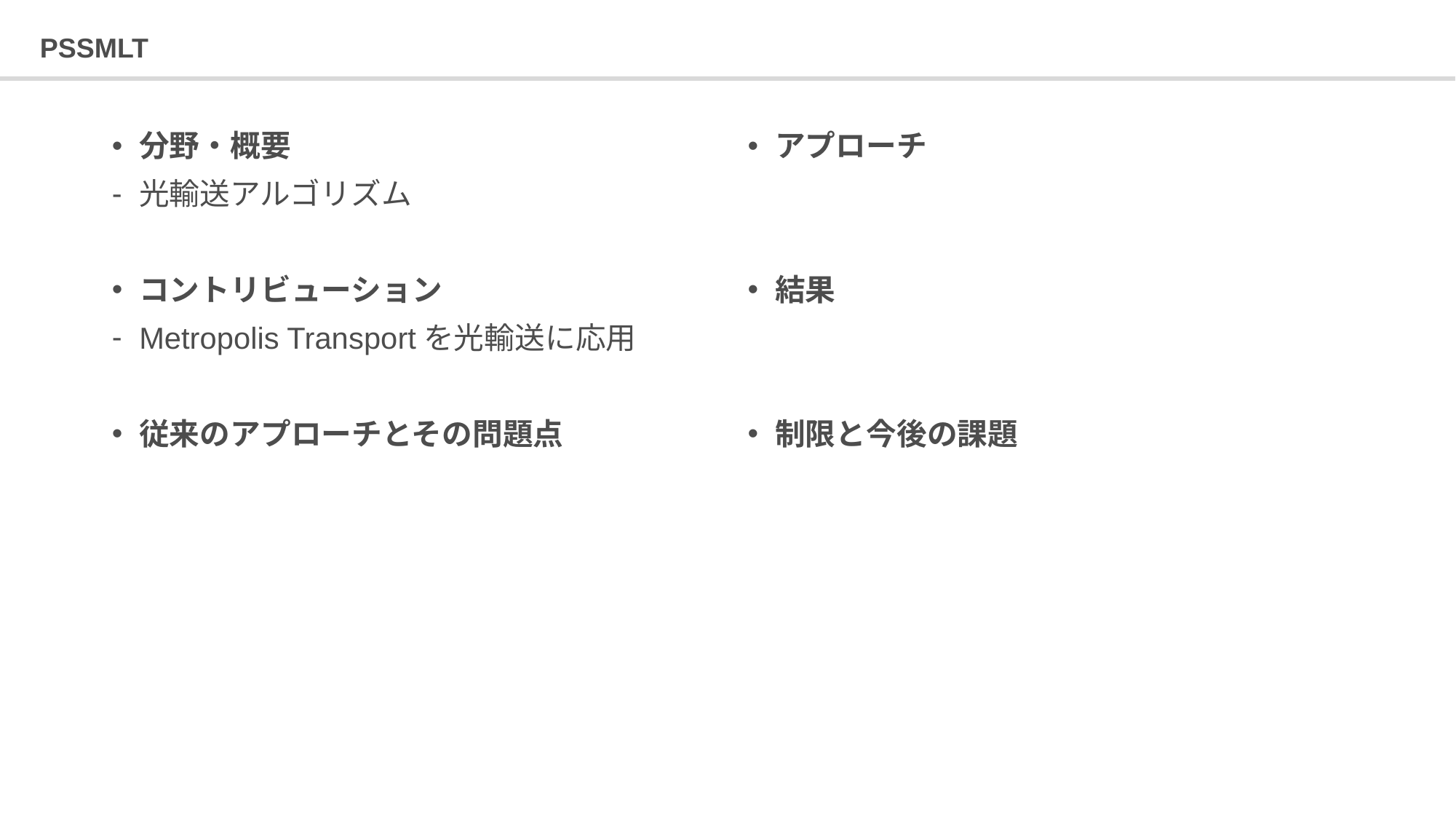

# PSSMLT
分野・概要
光輸送アルゴリズム

コントリビューション
Metropolis Transportを光輸送に応用

従来のアプローチとその問題点

アプローチ

結果

制限と今後の課題